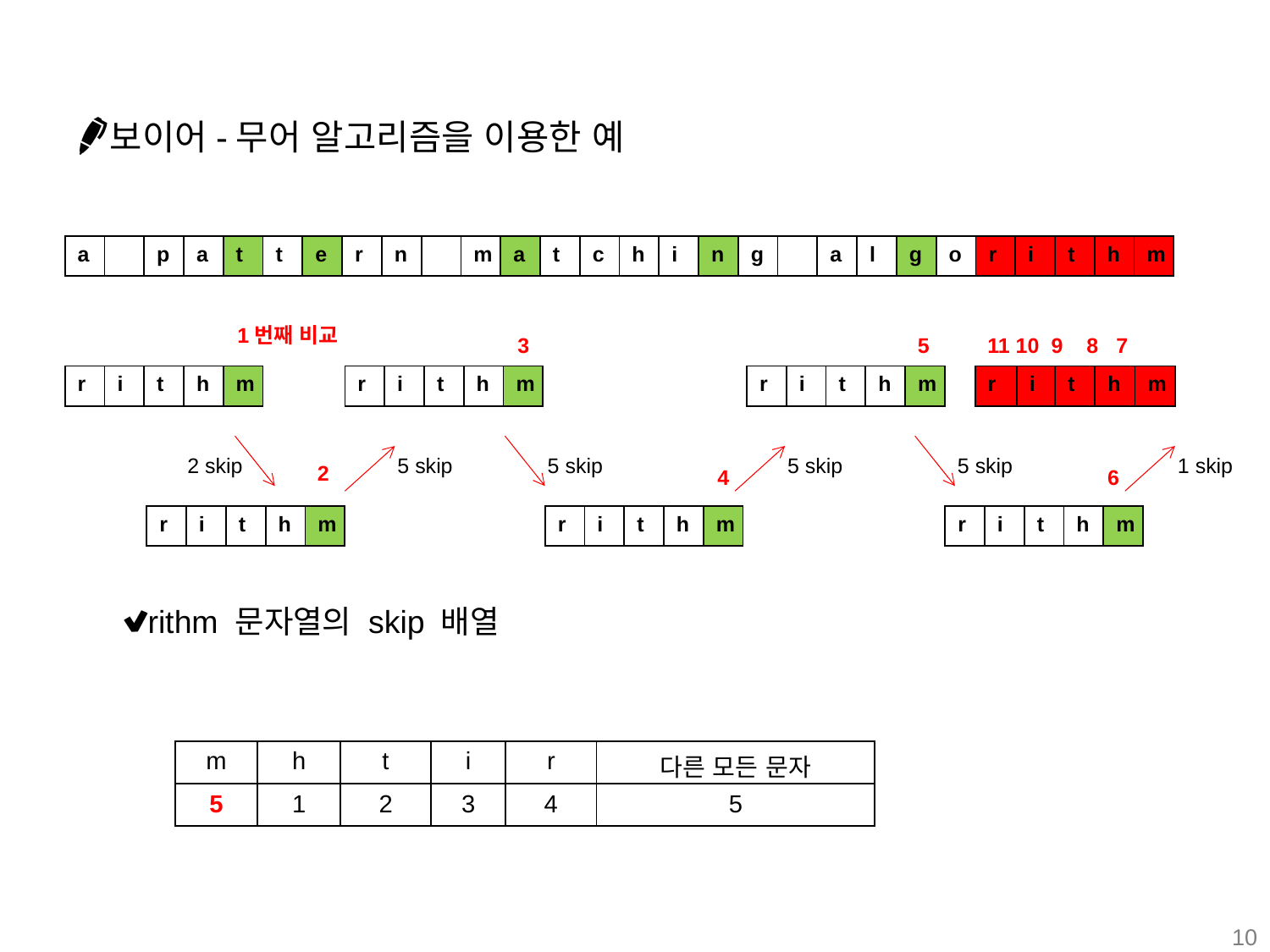

보이어-무어 알고리즘을 이용한 예

rithm 문자열의 skip 배열
| a |  | p | a | t | t | e | r | n |  | m | a | t | c | h | i | n | g |  | a | l | g | o | r | i | t | h | m |
| --- | --- | --- | --- | --- | --- | --- | --- | --- | --- | --- | --- | --- | --- | --- | --- | --- | --- | --- | --- | --- | --- | --- | --- | --- | --- | --- | --- |
1번째 비교
3
5
11 10  9    8   7
| r | i | t | h | m |
| --- | --- | --- | --- | --- |
| r | i | t | h | m |
| --- | --- | --- | --- | --- |
| r | i | t | h | m |
| --- | --- | --- | --- | --- |
| r | i | t | h | m |
| --- | --- | --- | --- | --- |
2 skip
5 skip
5 skip
5 skip
5 skip
1 skip
2
4
6
| r | i | t | h | m |
| --- | --- | --- | --- | --- |
| r | i | t | h | m |
| --- | --- | --- | --- | --- |
| r | i | t | h | m |
| --- | --- | --- | --- | --- |
| m | h | t | i | r | 다른 모든 문자 |
| --- | --- | --- | --- | --- | --- |
| 5 | 1 | 2 | 3 | 4 | 5 |
10